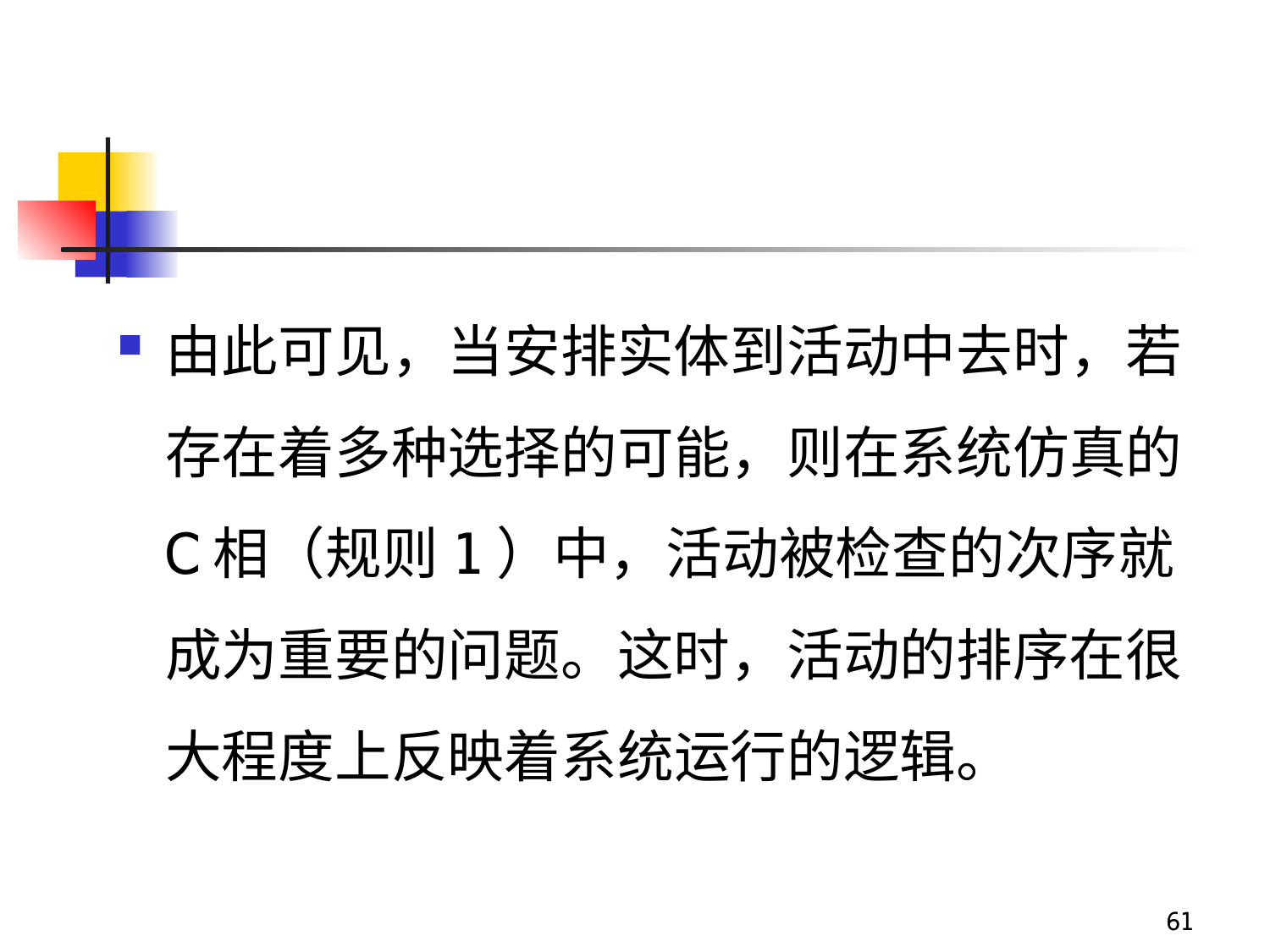

#
由此可见，当安排实体到活动中去时，若存在着多种选择的可能，则在系统仿真的C相（规则1）中，活动被检查的次序就成为重要的问题。这时，活动的排序在很大程度上反映着系统运行的逻辑。

61